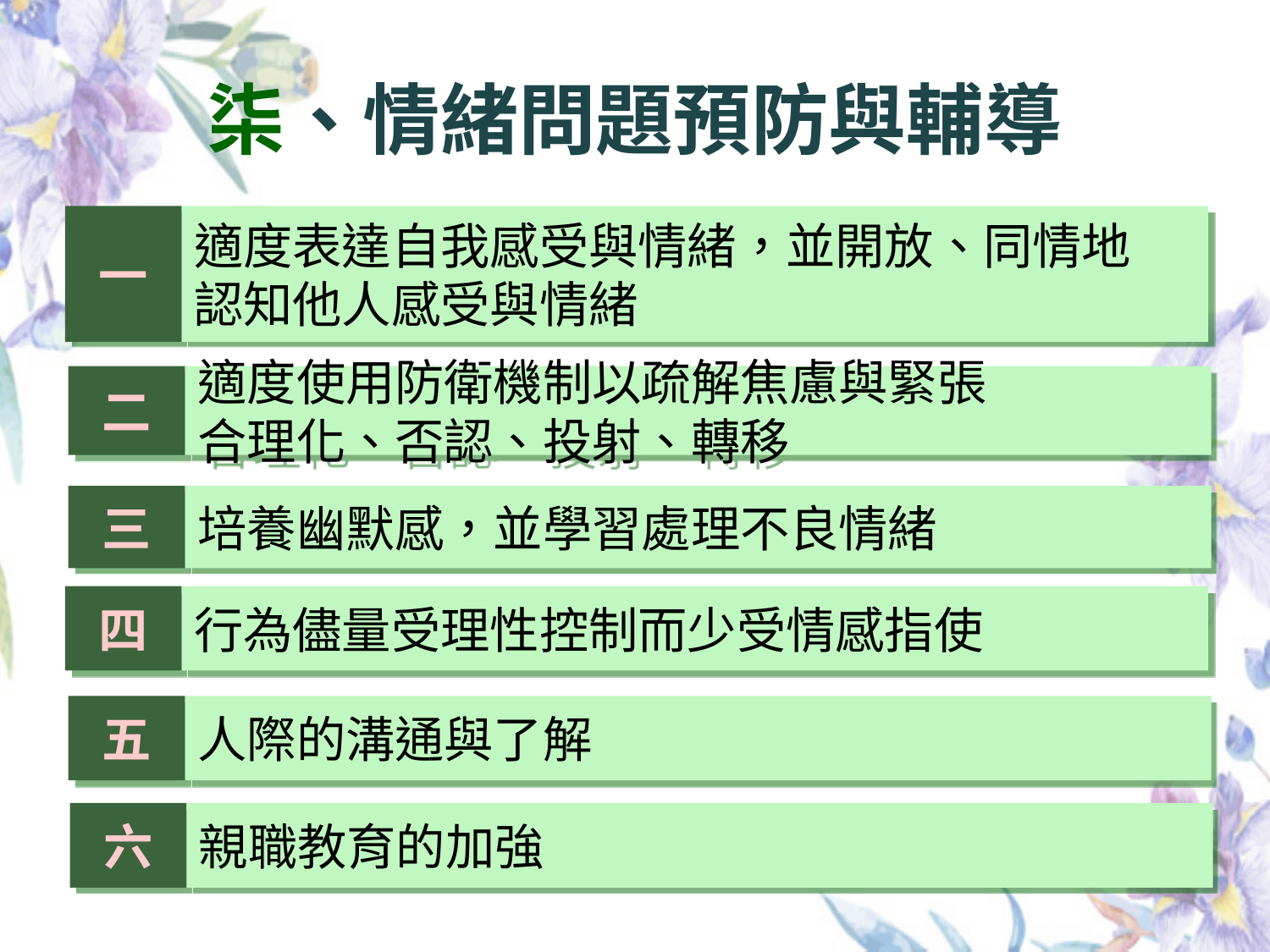

# 柒、情緒問題預防與輔導
一
適度表達自我感受與情緒，並開放、同情地
認知他人感受與情緒
二
適度使用防衛機制以疏解焦慮與緊張
合理化、否認、投射、轉移
三
培養幽默感，並學習處理不良情緒
四
行為儘量受理性控制而少受情感指使
五
人際的溝通與了解
六
親職教育的加強